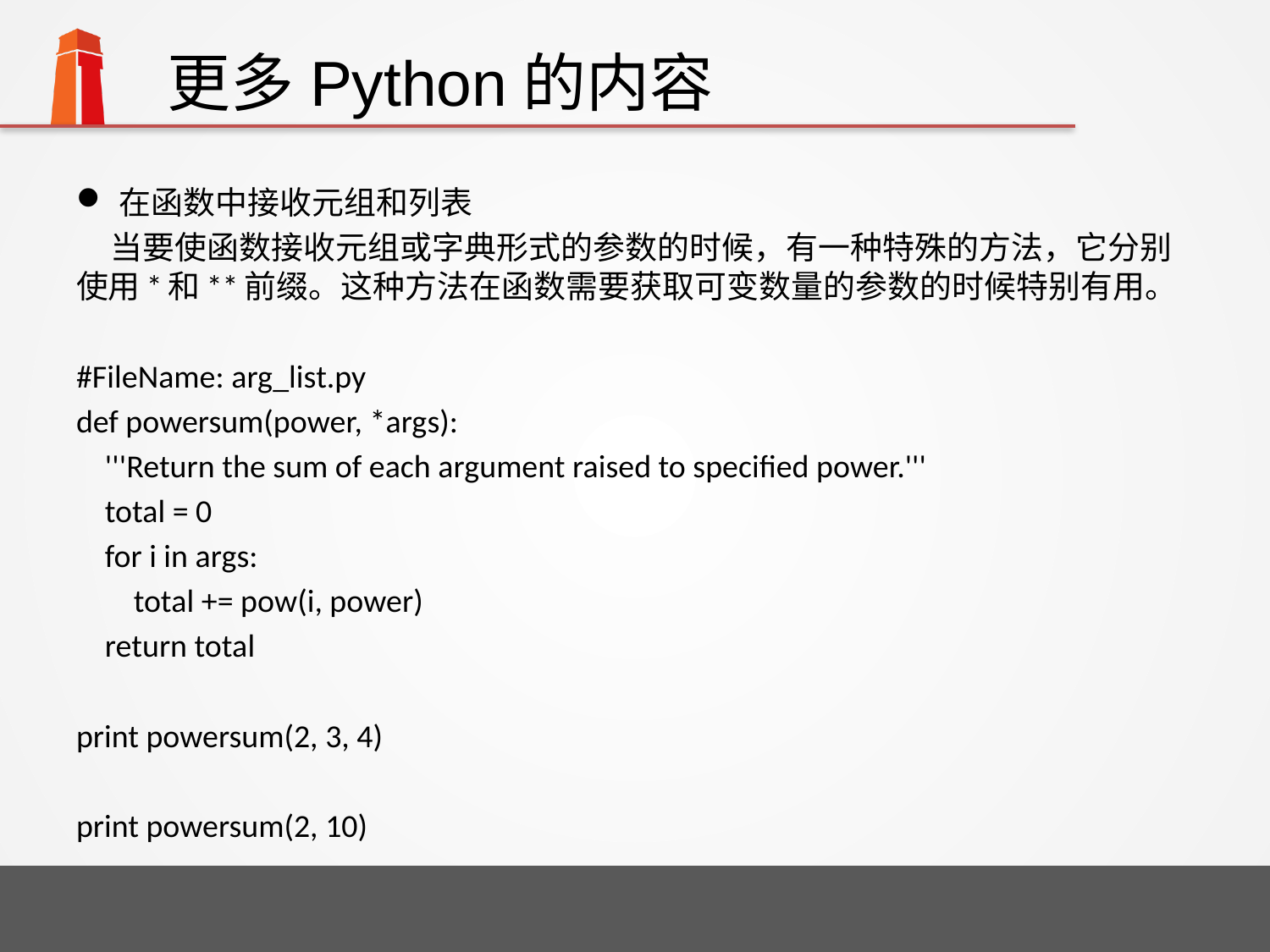

# 更多Python的内容
在函数中接收元组和列表
    当要使函数接收元组或字典形式的参数的时候，有一种特殊的方法，它分别使用*和**前缀。这种方法在函数需要获取可变数量的参数的时候特别有用。

#FileName: arg_list.py
def powersum(power, *args):
    '''Return the sum of each argument raised to specified power.'''
    total = 0
    for i in args:
        total += pow(i, power)
    return total

print powersum(2, 3, 4)

print powersum(2, 10)